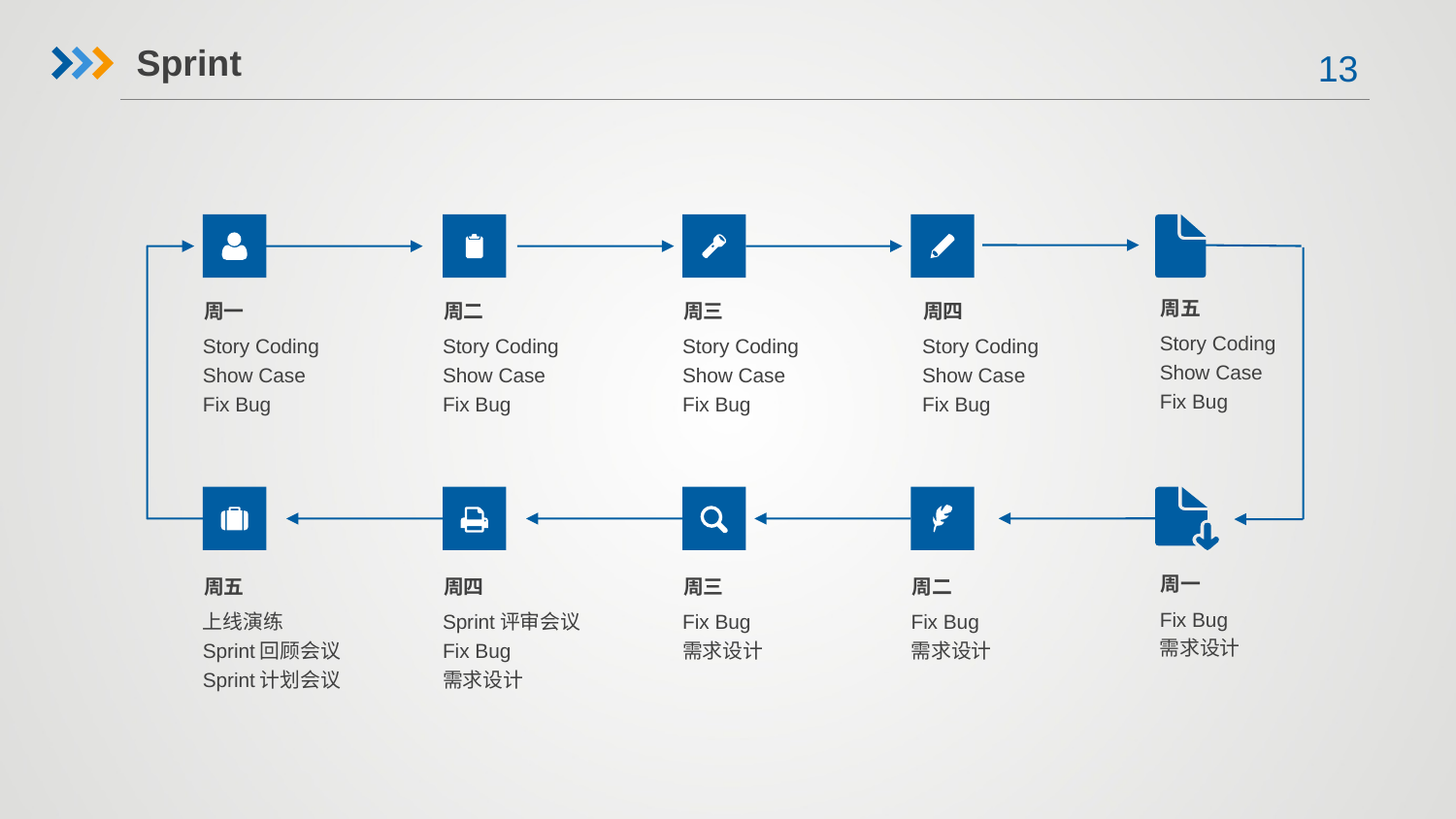

Sprint

周五
周一
周二
周三
周四
Story Coding
Show Case
Fix Bug
Story Coding
Show Case
Fix Bug
Story Coding
Show Case
Fix Bug
Story Coding
Show Case
Fix Bug
Story Coding
Show Case
Fix Bug

周一
周五
周四
周三
周二
Fix Bug
需求设计
上线演练
Sprint回顾会议
Sprint计划会议
Sprint评审会议
Fix Bug
需求设计
Fix Bug
需求设计
Fix Bug
需求设计